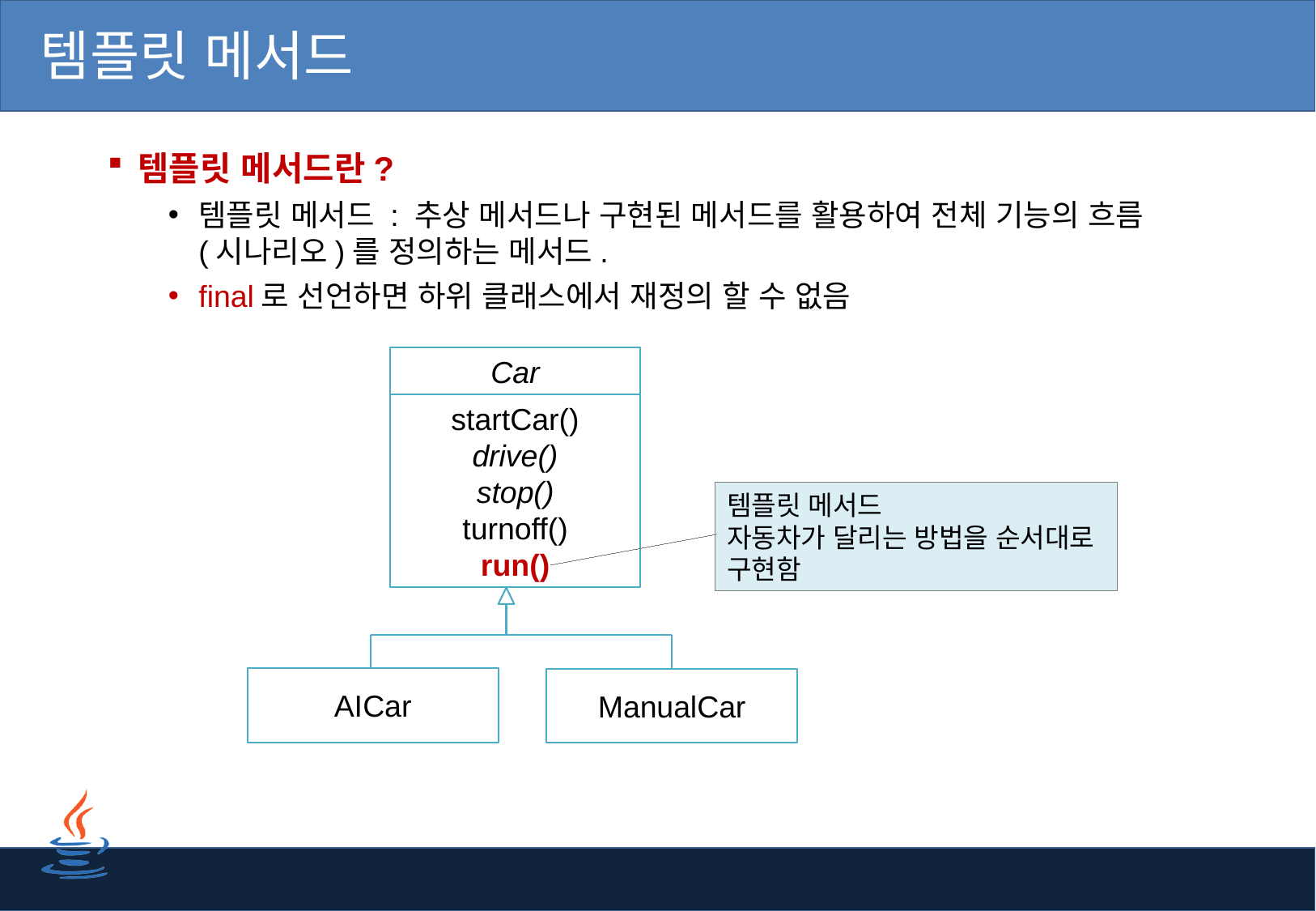

# 템플릿 메서드
템플릿 메서드란?
템플릿 메서드 : 추상 메서드나 구현된 메서드를 활용하여 전체 기능의 흐름(시나리오)를 정의하는 메서드.
final로 선언하면 하위 클래스에서 재정의 할 수 없음

Car

startCar()
drive()
stop()
turnoff()
run()

템플릿 메서드
자동차가 달리는 방법을 순서대로 구현함

AICar

ManualCar

22